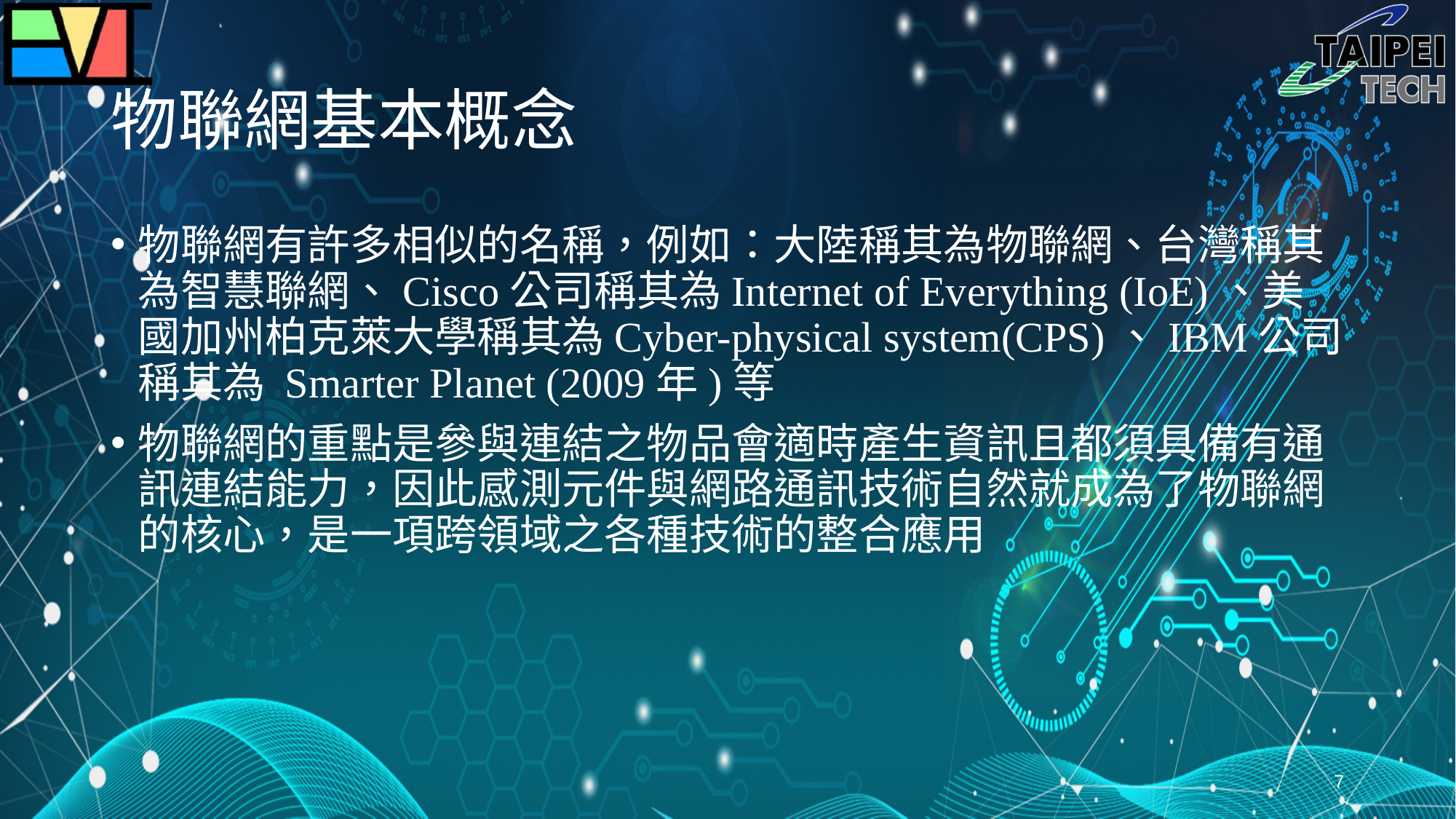

# 物聯網基本概念
物聯網有許多相似的名稱，例如：大陸稱其為物聯網、台灣稱其為智慧聯網、Cisco公司稱其為Internet of Everything (IoE)、美國加州柏克萊大學稱其為Cyber-physical system(CPS)、IBM公司稱其為 Smarter Planet (2009年)等
物聯網的重點是參與連結之物品會適時產生資訊且都須具備有通訊連結能力，因此感測元件與網路通訊技術自然就成為了物聯網的核心，是一項跨領域之各種技術的整合應用
7